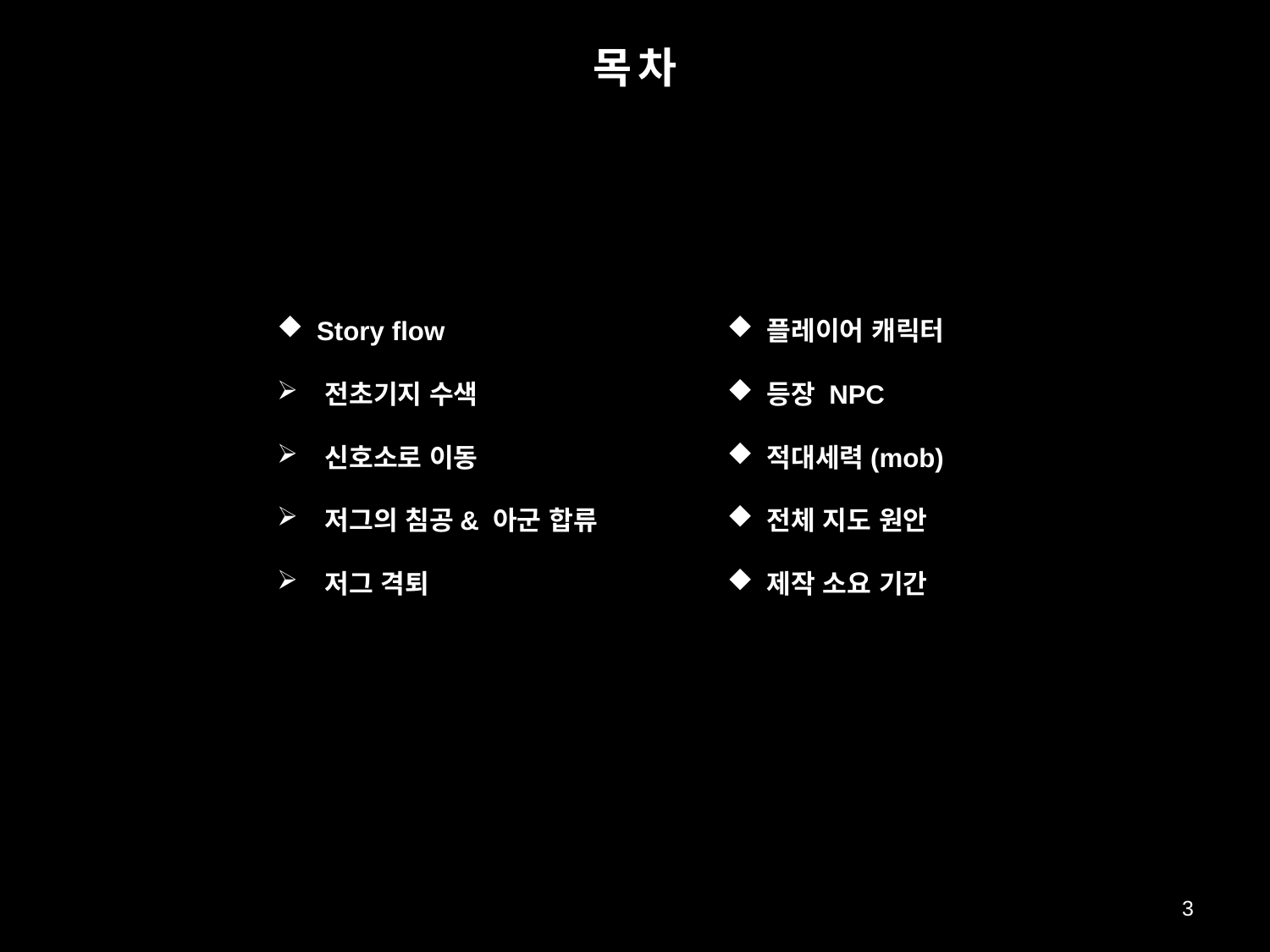

# 목차
Story flow
전초기지 수색
신호소로 이동
저그의 침공& 아군 합류
저그 격퇴
플레이어 캐릭터
등장 NPC
적대세력(mob)
전체 지도 원안
제작 소요 기간
3